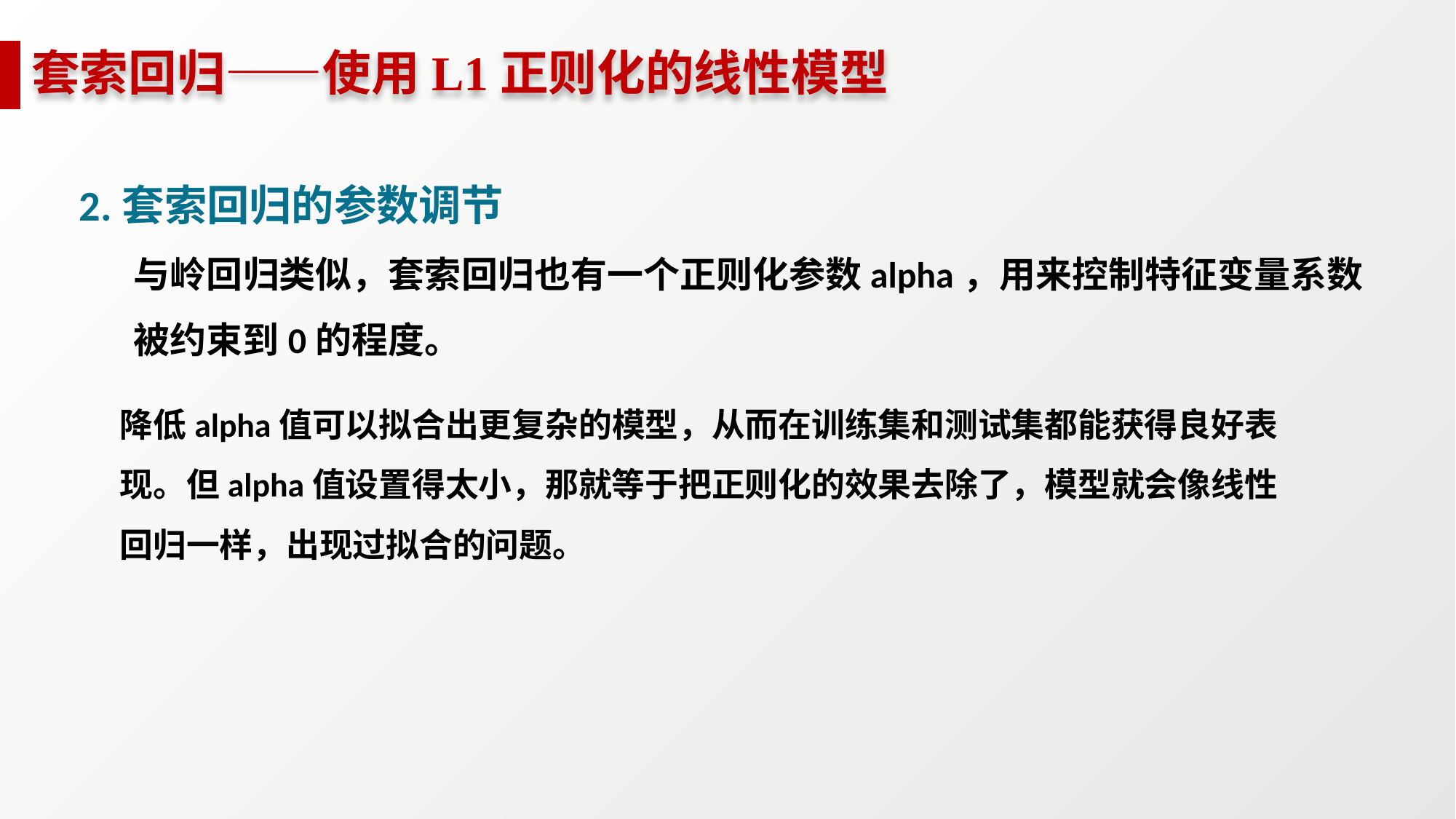

# 套索回归——使用L1正则化的线性模型
2.套索回归的参数调节
与岭回归类似，套索回归也有一个正则化参数alpha，用来控制特征变量系数被约束到0的程度。
降低alpha值可以拟合出更复杂的模型，从而在训练集和测试集都能获得良好表现。但alpha值设置得太小，那就等于把正则化的效果去除了，模型就会像线性回归一样，出现过拟合的问题。